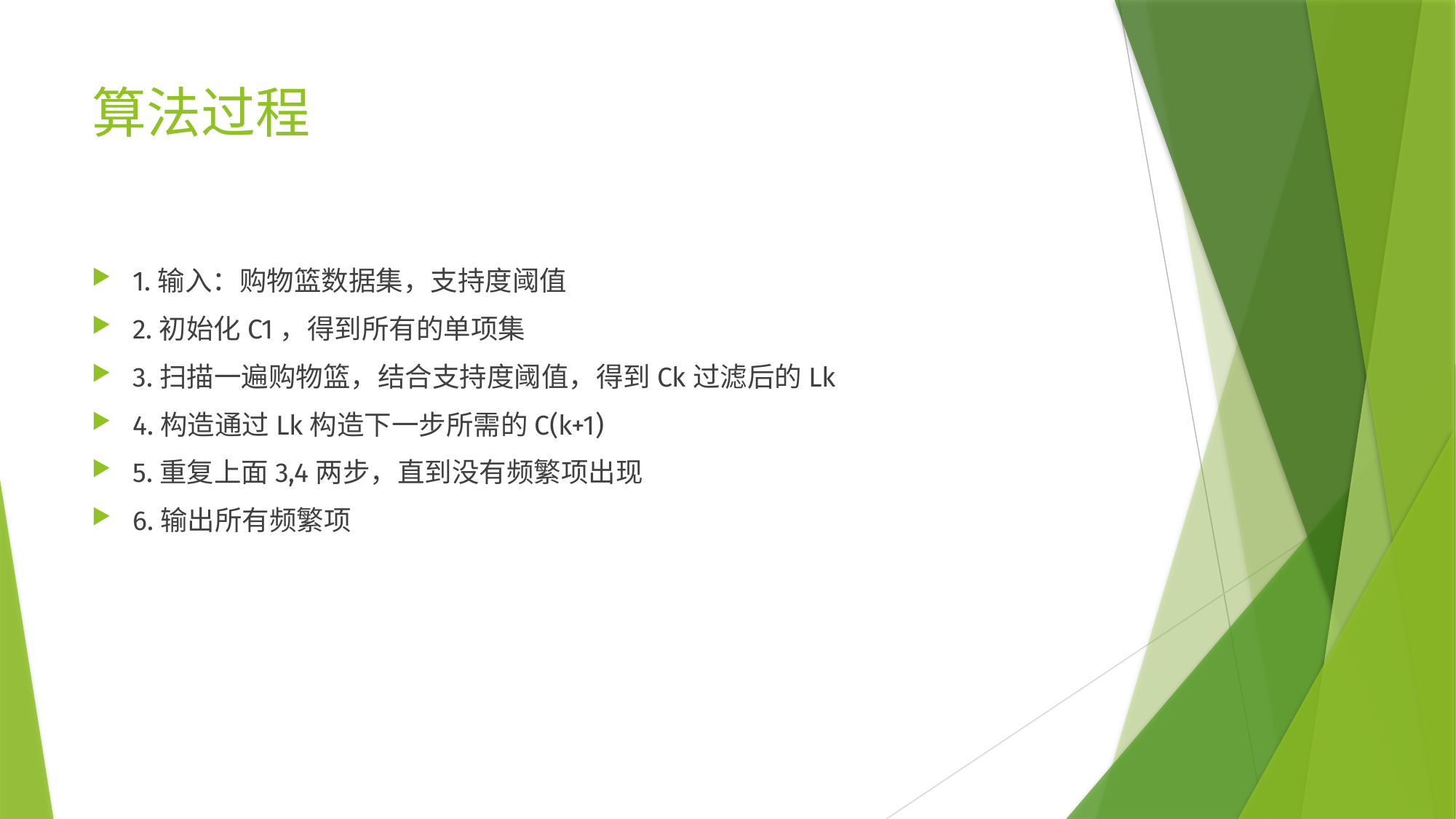

# 算法过程
1.输入：购物篮数据集，支持度阈值
2.初始化C1，得到所有的单项集
3.扫描一遍购物篮，结合支持度阈值，得到Ck过滤后的Lk
4.构造通过Lk构造下一步所需的C(k+1)
5.重复上面3,4两步，直到没有频繁项出现
6.输出所有频繁项